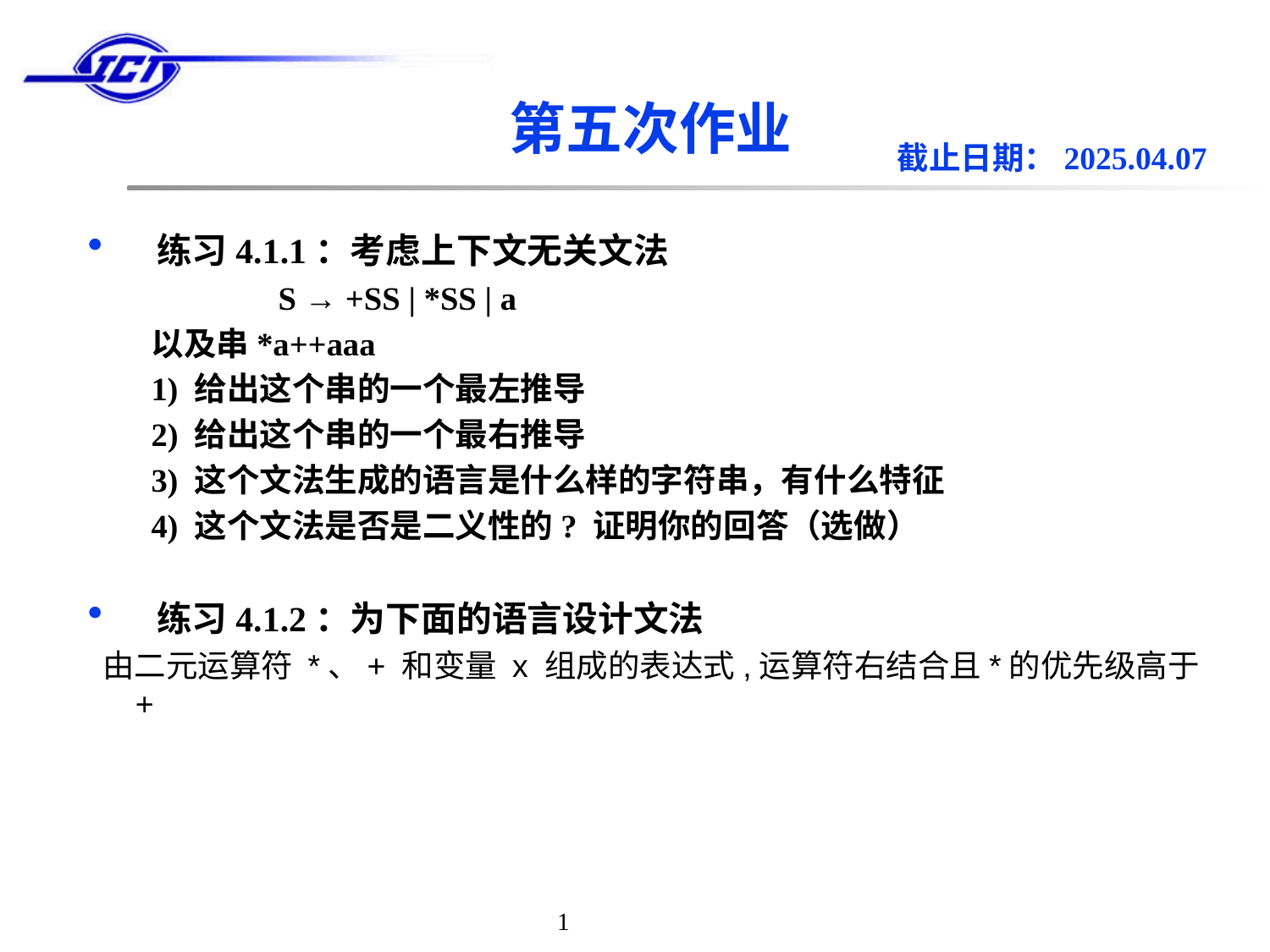

# 第五次作业
截止日期：2025.04.07
练习4.1.1：考虑上下文无关文法
	S → +SS | *SS | a
以及串*a++aaa
1) 给出这个串的一个最左推导
2) 给出这个串的一个最右推导
3) 这个文法生成的语言是什么样的字符串，有什么特征
4) 这个文法是否是二义性的? 证明你的回答（选做）

练习4.1.2：为下面的语言设计文法
 由二元运算符 *、+ 和变量 x 组成的表达式,运算符右结合且*的优先级高于 +